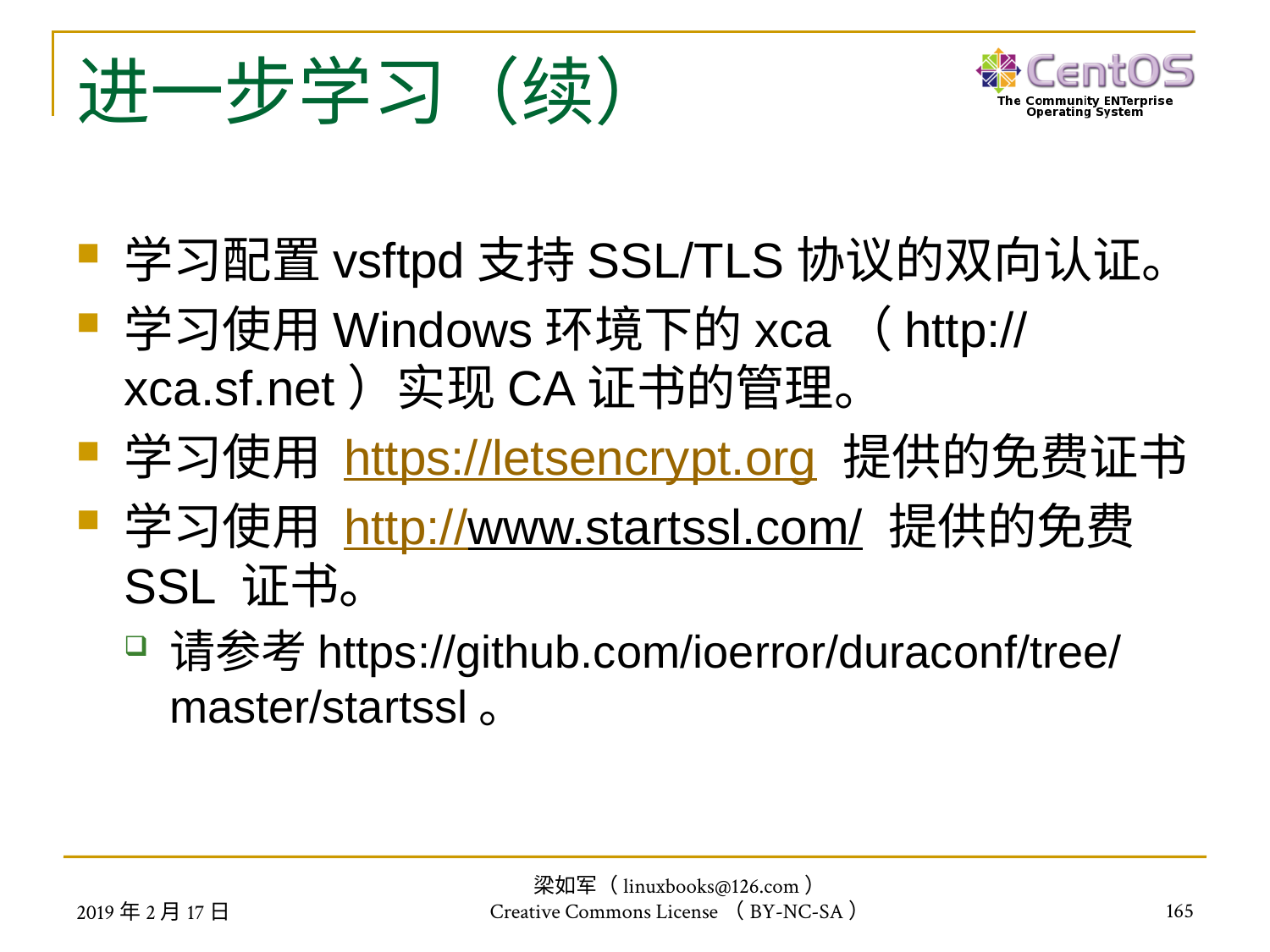

# 进一步学习（续）
学习配置vsftpd支持SSL/TLS协议的双向认证。
学习使用Windows环境下的xca（http://xca.sf.net）实现CA证书的管理。
学习使用 https://letsencrypt.org 提供的免费证书
学习使用 http://www.startssl.com/ 提供的免费 SSL 证书。
请参考https://github.com/ioerror/duraconf/tree/master/startssl。
梁如军（linuxbooks@126.com）
Creative Commons License（BY-NC-SA）
2019年2月17日
165